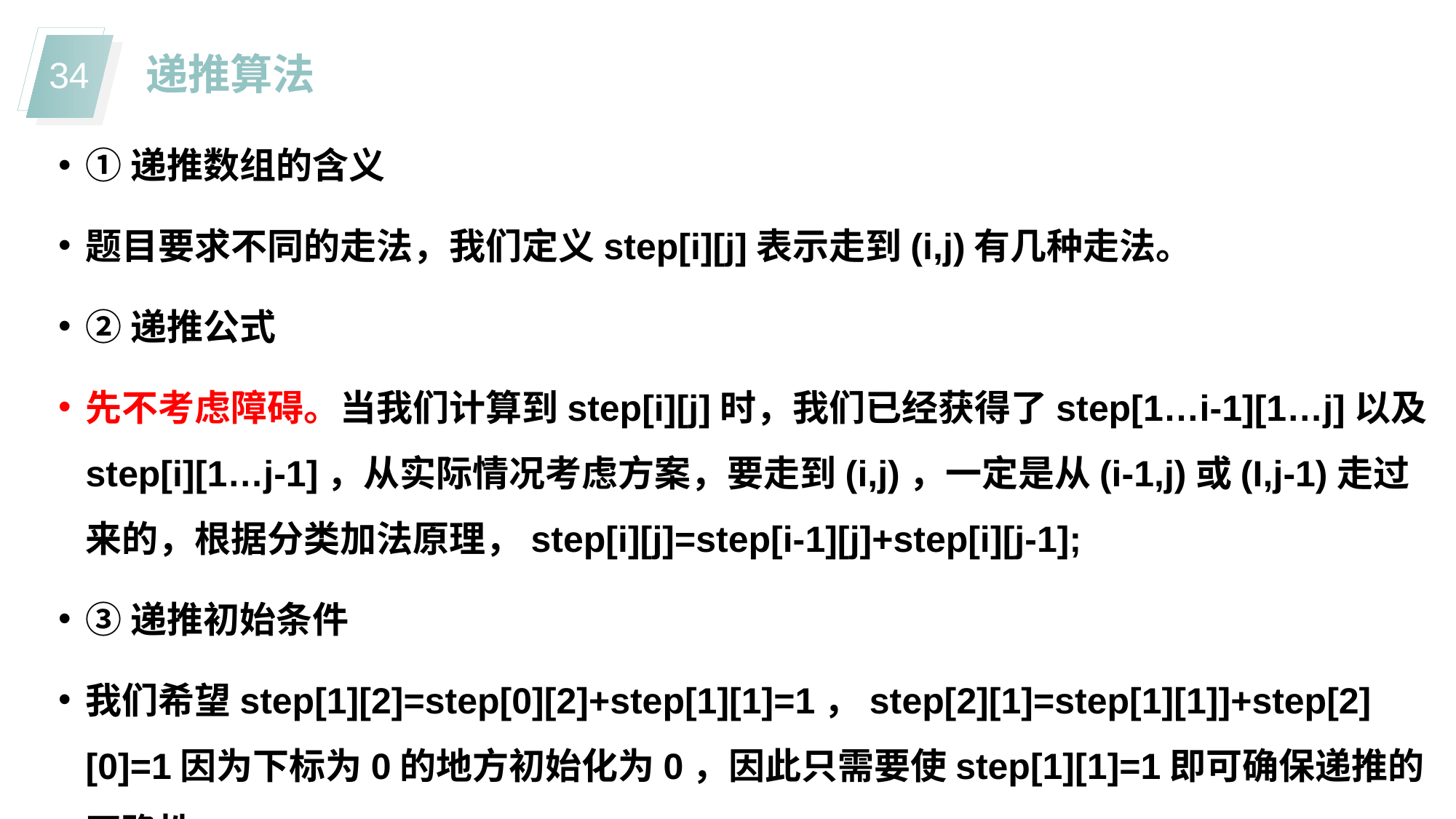

递推算法
①递推数组的含义
题目要求不同的走法，我们定义step[i][j]表示走到(i,j)有几种走法。
②递推公式
先不考虑障碍。当我们计算到step[i][j]时，我们已经获得了step[1…i-1][1…j]以及step[i][1…j-1]，从实际情况考虑方案，要走到(i,j)，一定是从(i-1,j)或(I,j-1)走过来的，根据分类加法原理，step[i][j]=step[i-1][j]+step[i][j-1];
③递推初始条件
我们希望step[1][2]=step[0][2]+step[1][1]=1，step[2][1]=step[1][1]]+step[2][0]=1因为下标为0的地方初始化为0，因此只需要使step[1][1]=1即可确保递推的正确性。